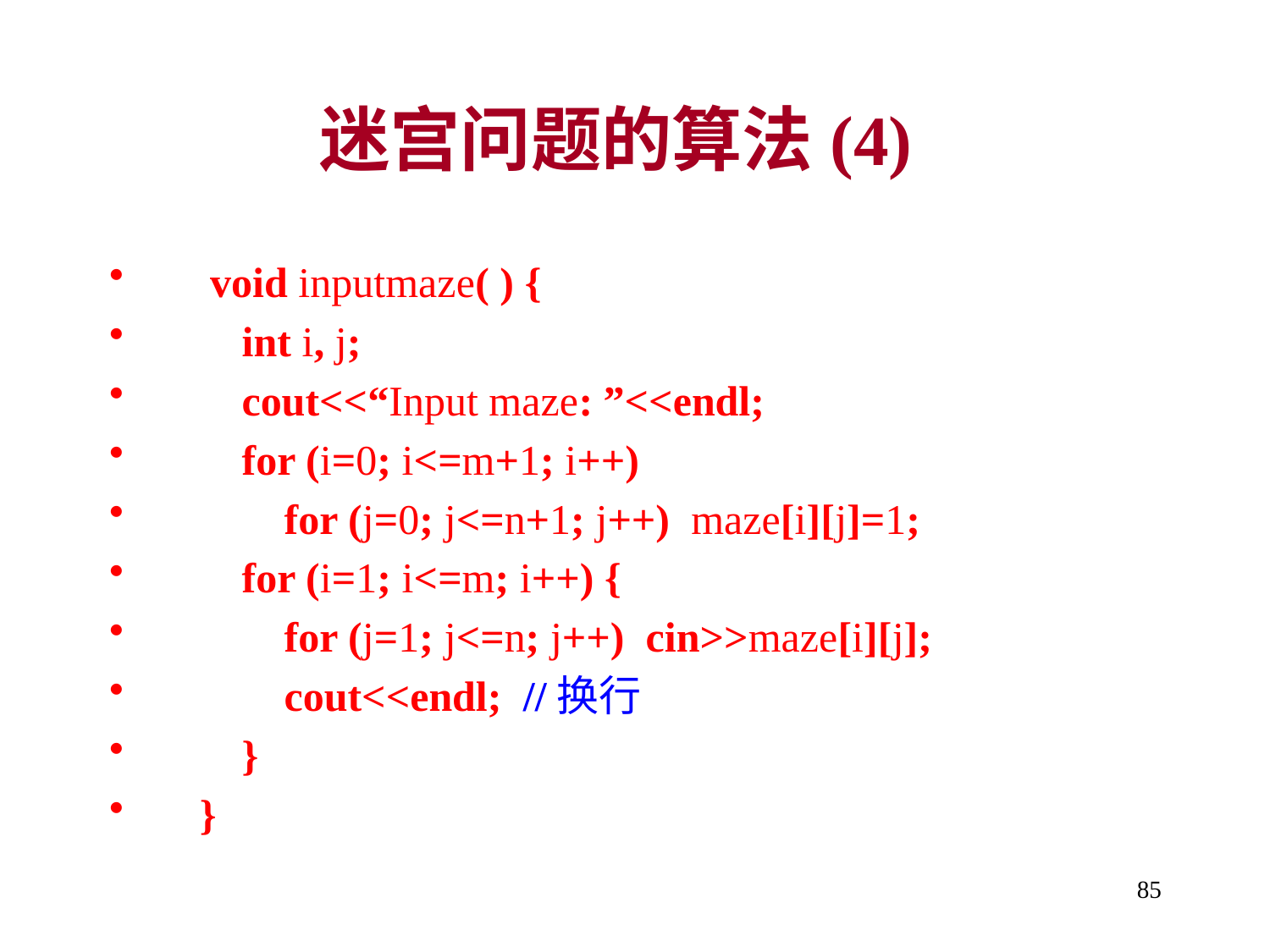

迷宫问题的算法(4)
     void inputmaze( ) {
        int i, j;
        cout<<“Input maze: ”<<endl;
        for (i=0; i<=m+1; i++)
            for (j=0; j<=n+1; j++)  maze[i][j]=1;
        for (i=1; i<=m; i++) {
            for (j=1; j<=n; j++)  cin>>maze[i][j];
            cout<<endl;  //换行
        }
    }

85